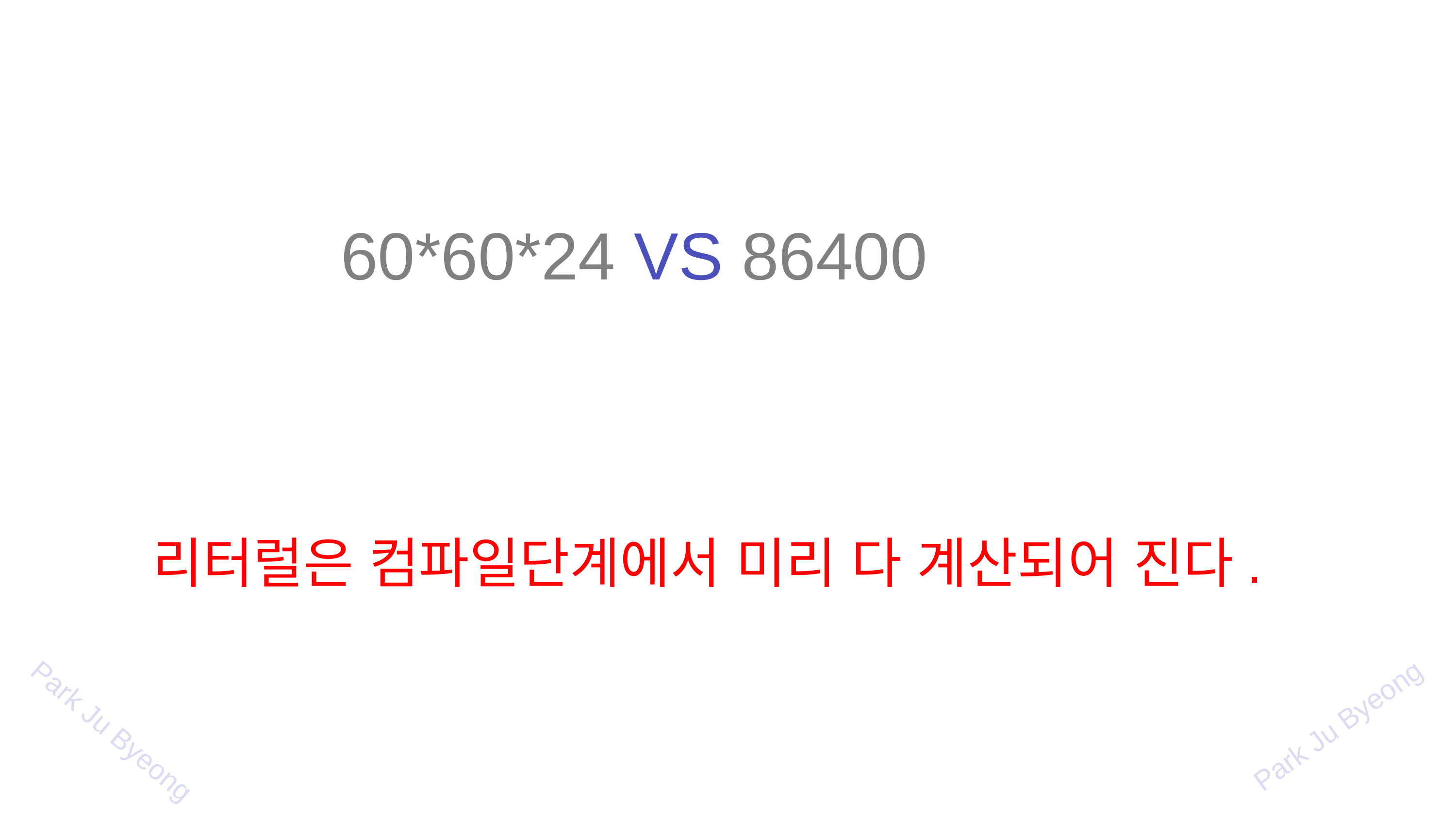

60*60*24 VS 86400
리터럴은 컴파일단계에서 미리 다 계산되어 진다.